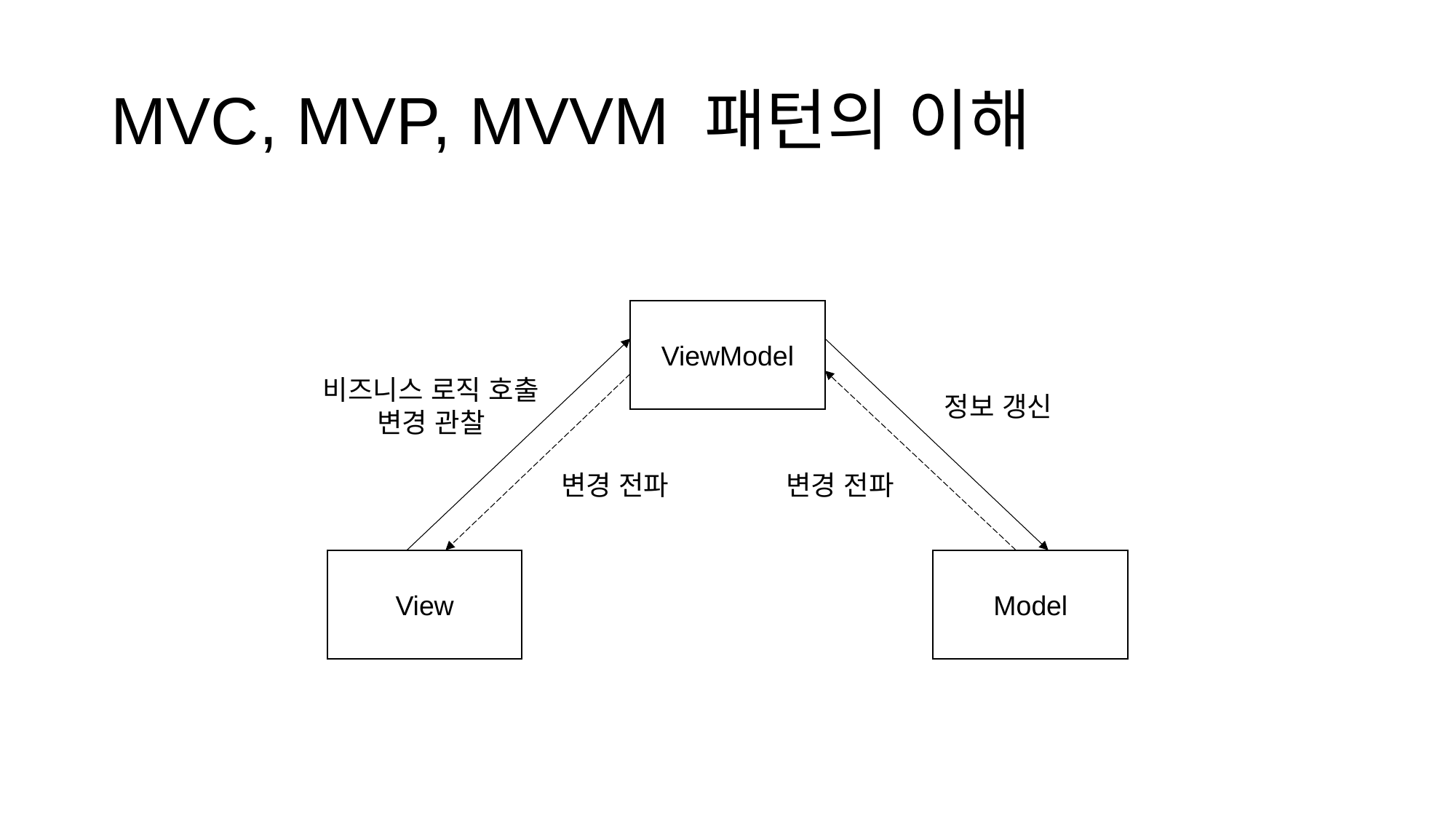

# MVC, MVP, MVVM 패턴의 이해
ViewModel
비즈니스 로직 호출
변경 관찰
정보 갱신
변경 전파
변경 전파
Model
View